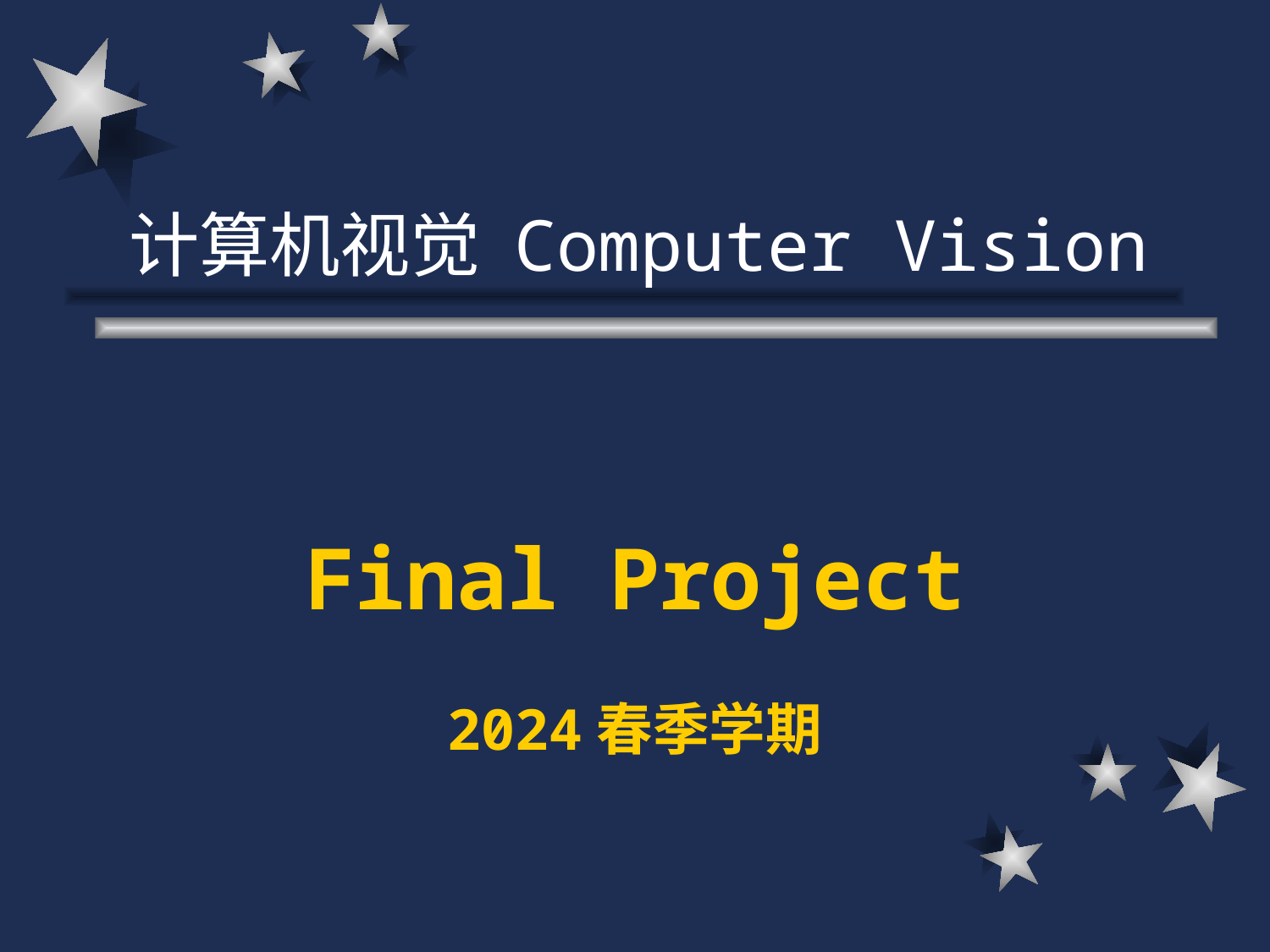

计算机视觉 Computer Vision
# Final Project 2024春季学期